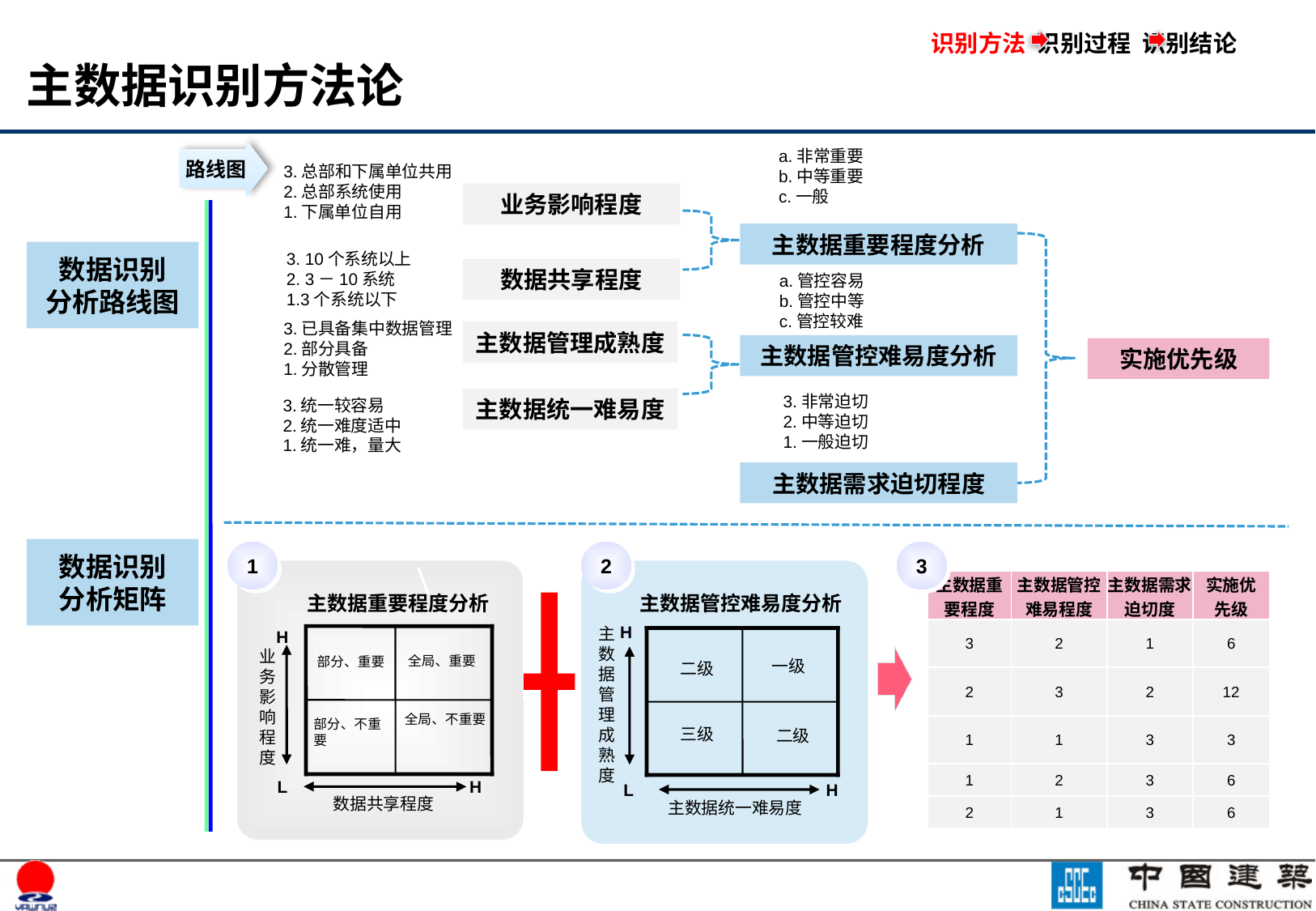

识别方法  识别过程  识别结论
# 主数据识别方法论

a.非常重要
b.中等重要
c.一般
路线图

3.总部和下属单位共用
2.总部系统使用
1.下属单位自用
业务影响程度

主数据重要程度分析

数据识别
分析路线图
3. 10个系统以上
2. 3－10系统
1.3个系统以下
数据共享程度
a.管控容易
b.管控中等
c.管控较难
3.已具备集中数据管理
2.部分具备
1.分散管理
主数据管理成熟度

主数据管控难易度分析
实施优先级
3.非常迫切
2.中等迫切
1.一般迫切
3.统一较容易
2.统一难度适中
1.统一难，量大
主数据统一难易度
主数据需求迫切程度
数据识别
分析矩阵
1

主数据重要程度分析

H

业务影响程度
全局、重要
部分、重要

全局、不重要
部分、不重要

H
L

数据共享程度
2

主数据管控难易度分析
H
主数据
管理成熟度

三级

L
H

主数据统一难易度
3

| 主数据重 要程度 | 主数据管控 难易程度 | 主数据需求迫切度 | 实施优 先级 |
| --- | --- | --- | --- |
| 3 | 2 | 1 | 6 |
| 2 | 3 | 2 | 12 |
| 1 | 1 | 3 | 3 |
| 1 | 2 | 3 | 6 |
| 2 | 1 | 3 | 6 |
一级
二级

二级